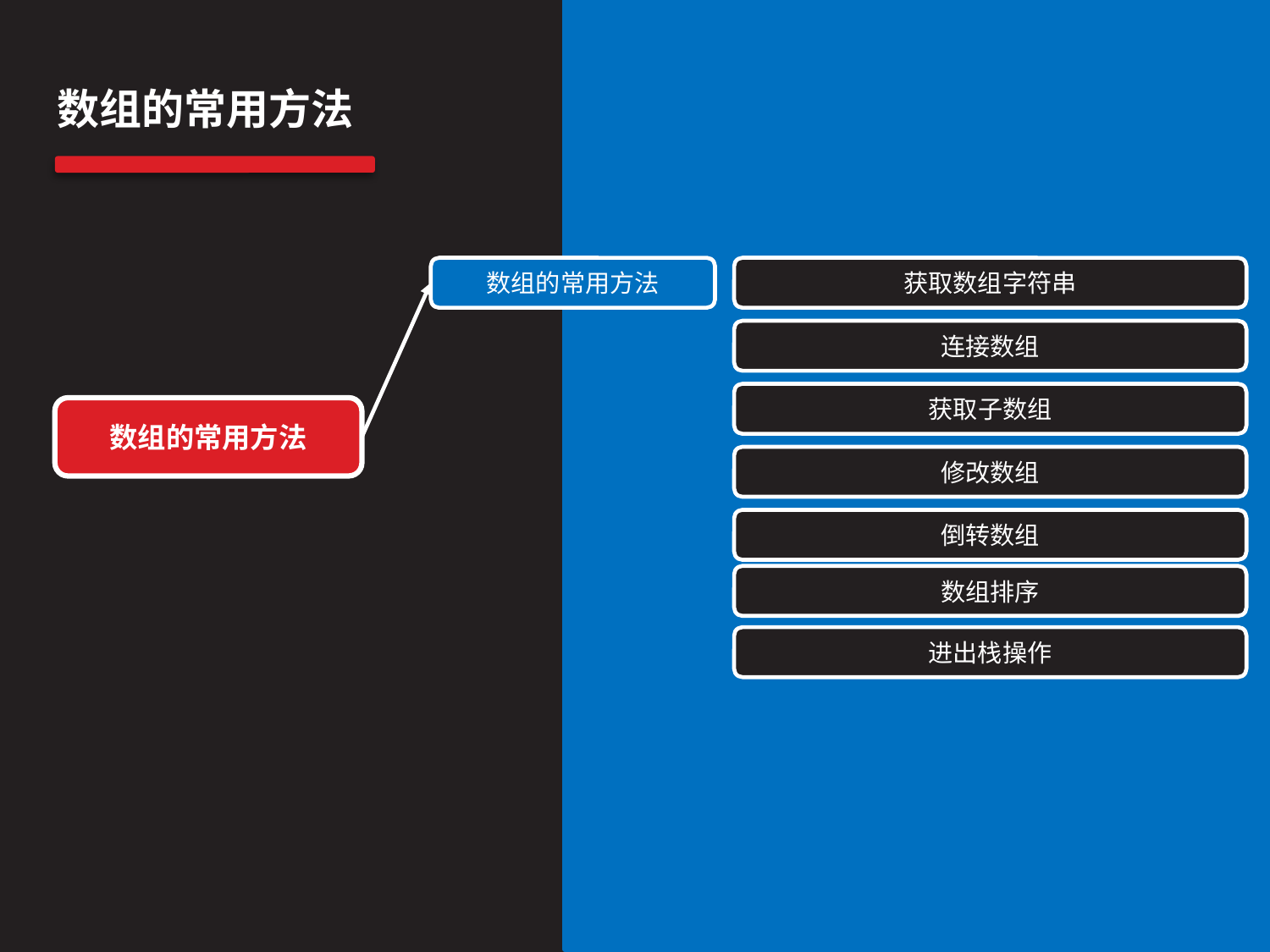

数组的常用方法

数组的常用方法
获取数组字符串
连接数组
获取子数组
数组的常用方法
修改数组
倒转数组
数组排序
进出栈操作